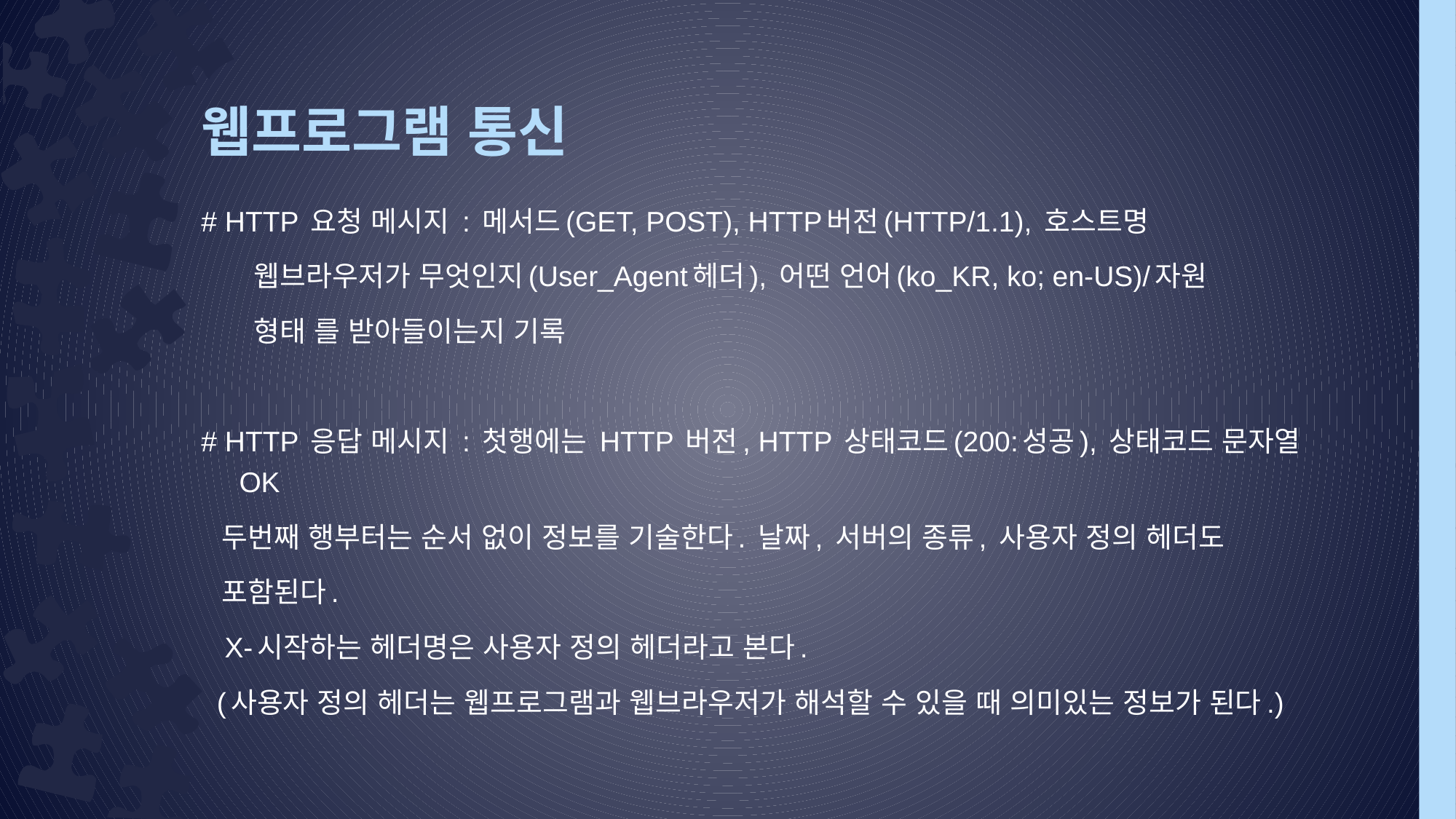

# 웹프로그램 통신
# HTTP 요청 메시지 : 메서드(GET, POST), HTTP버전(HTTP/1.1), 호스트명
      웹브라우저가 무엇인지(User_Agent헤더), 어떤 언어(ko_KR, ko; en-US)/자원
      형태 를 받아들이는지 기록

# HTTP 응답 메시지 : 첫행에는 HTTP 버전, HTTP 상태코드(200:성공), 상태코드 문자열 OK
  두번째 행부터는 순서 없이 정보를 기술한다. 날짜, 서버의 종류, 사용자 정의 헤더도
  포함된다.
   X-시작하는 헤더명은 사용자 정의 헤더라고 본다.
  (사용자 정의 헤더는 웹프로그램과 웹브라우저가 해석할 수 있을 때 의미있는 정보가 된다.)